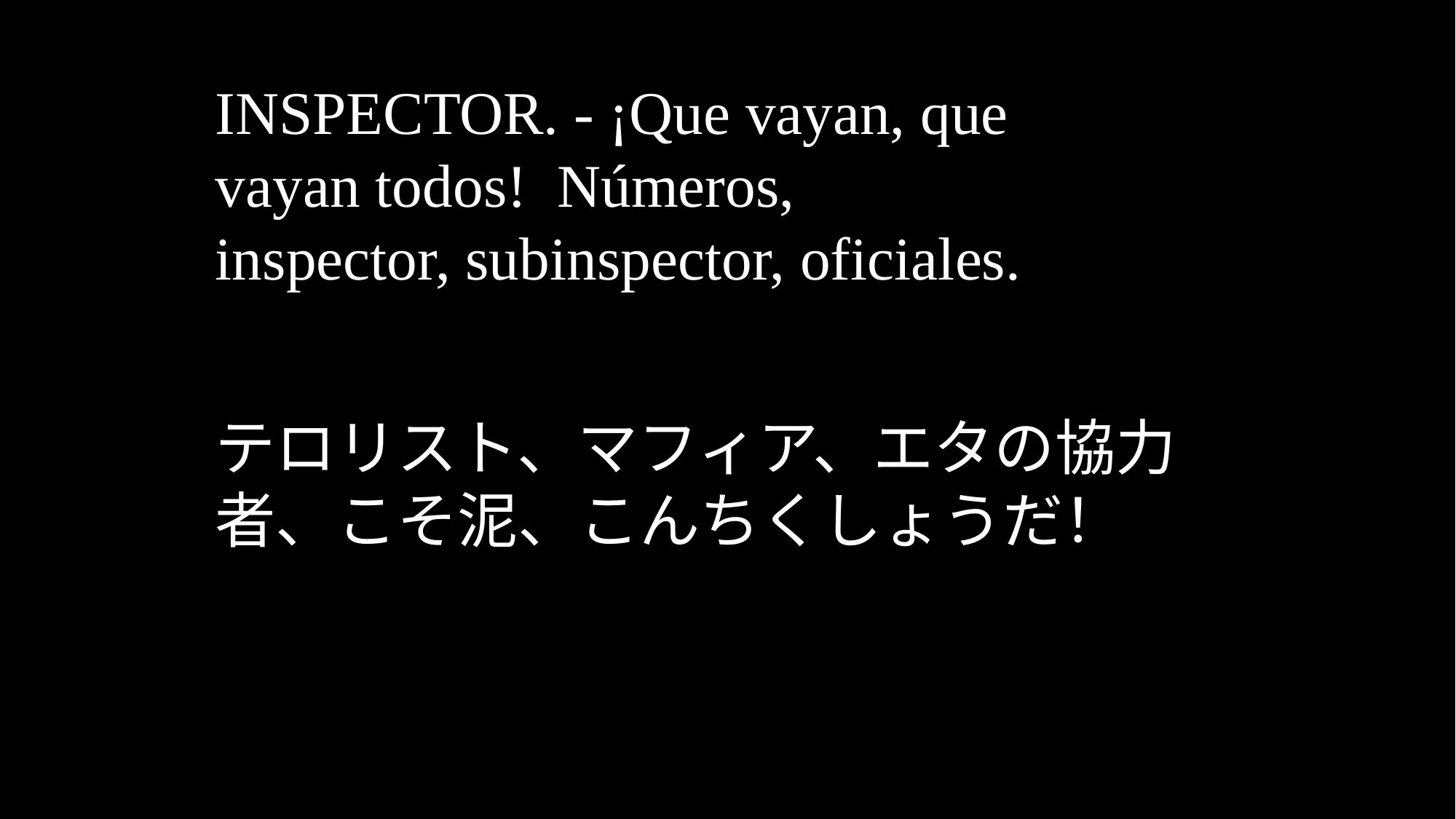

INSPECTOR. - ¡Que vayan, que vayan todos!  Números, inspector, subinspector, oficiales.

テロリスト、マフィア、エタの協力者、こそ泥、こんちくしょうだ！